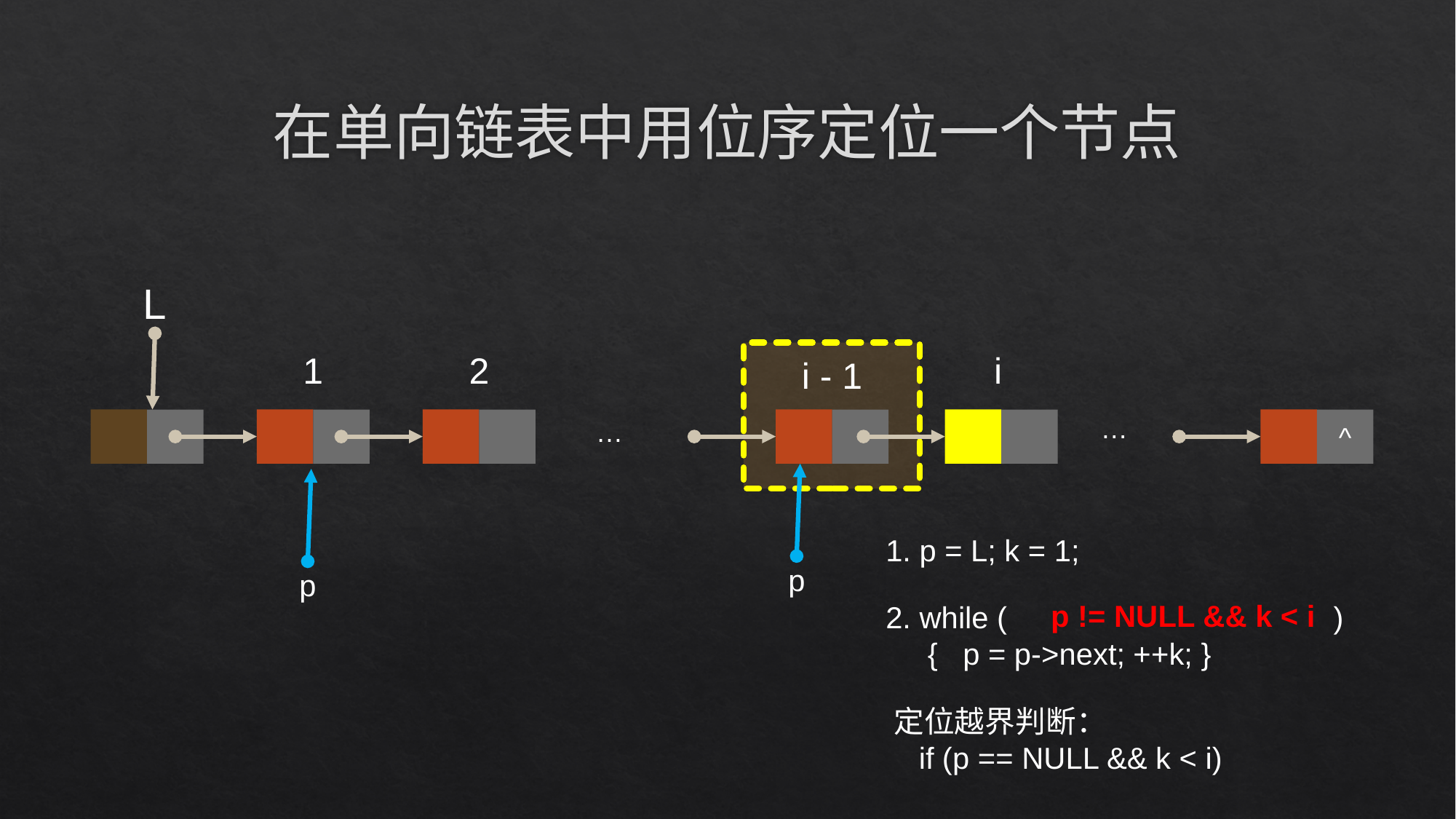

# 在单向链表中用位序定位一个节点
L
1
2

i
i - 1
…

…

^

p
p
1. p = L; k = 1;
p != NULL && k < i
2. while (                                       )
     {   p = p->next; ++k; }
定位越界判断：
   if (p == NULL && k < i)